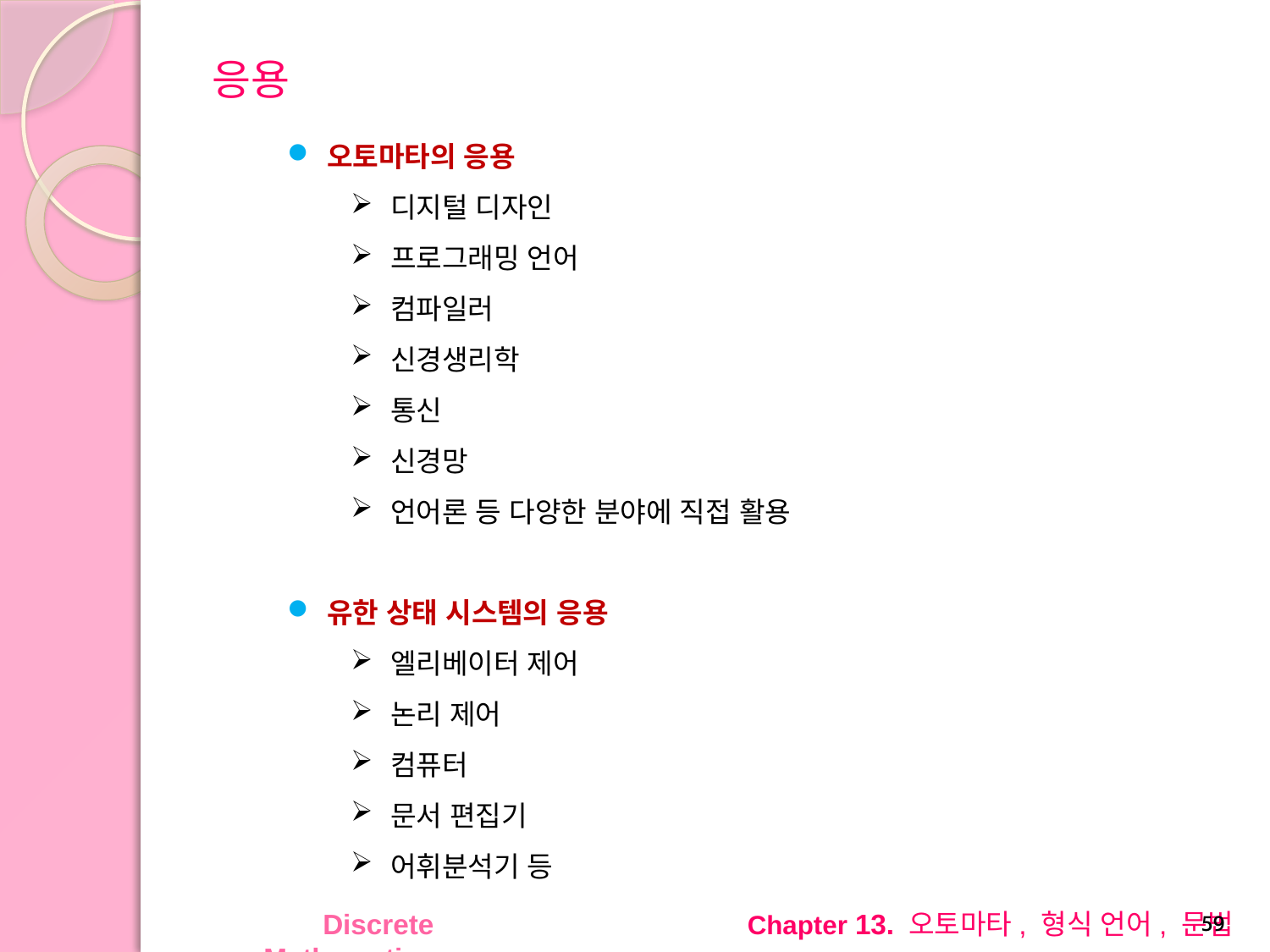

# 응용
오토마타의 응용
디지털 디자인
프로그래밍 언어
컴파일러
신경생리학
통신
신경망
언어론 등 다양한 분야에 직접 활용

유한 상태 시스템의 응용
엘리베이터 제어
논리 제어
컴퓨터
문서 편집기
어휘분석기 등
Discrete Mathematics
Chapter 13. 오토마타, 형식 언어, 문법
59